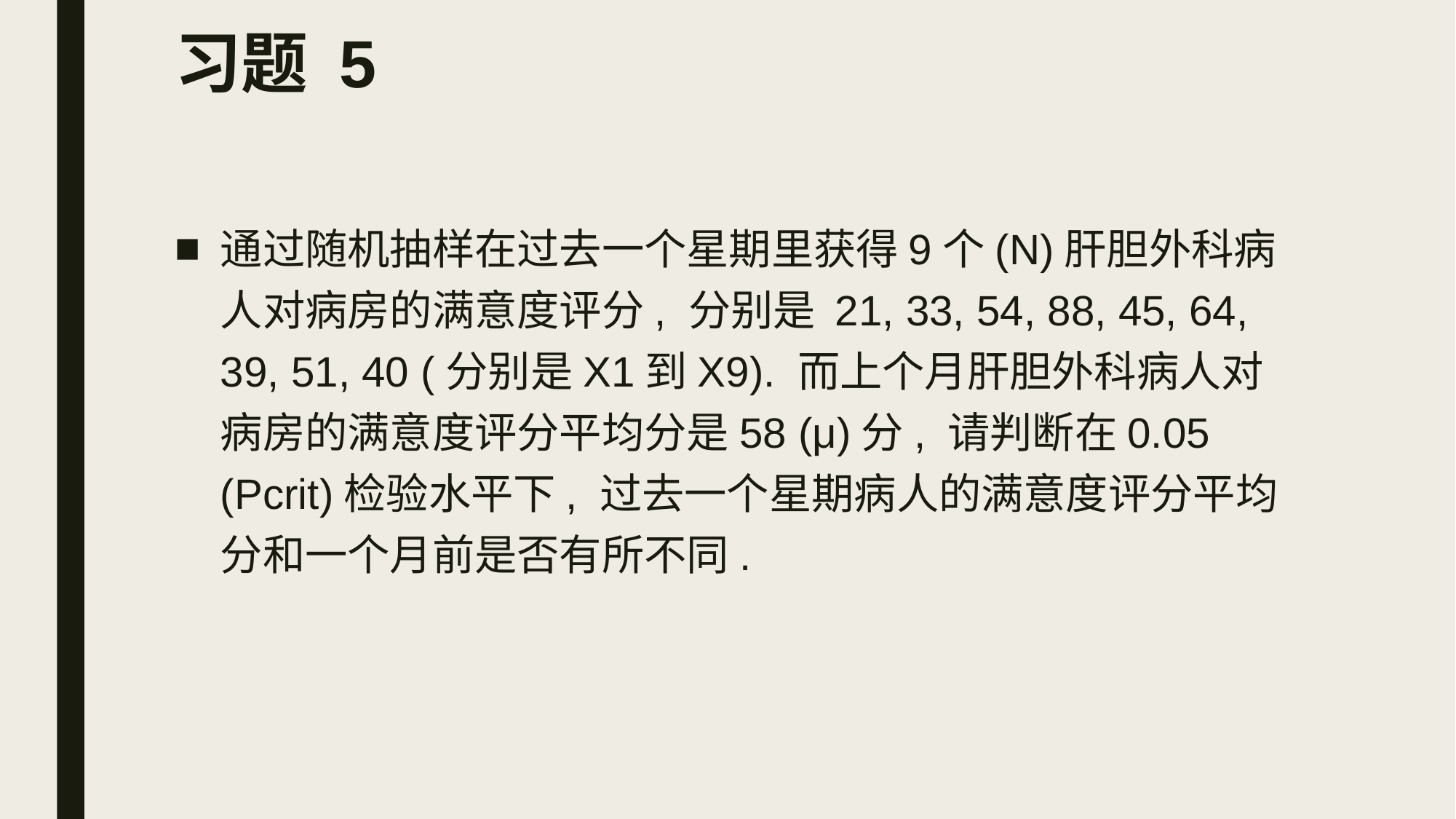

# 习题 5
通过随机抽样在过去一个星期里获得9个(N)肝胆外科病人对病房的满意度评分, 分别是 21, 33, 54, 88, 45, 64, 39, 51, 40 (分别是X1到X9). 而上个月肝胆外科病人对病房的满意度评分平均分是58 (μ)分, 请判断在0.05 (Pcrit)检验水平下, 过去一个星期病人的满意度评分平均分和一个月前是否有所不同.